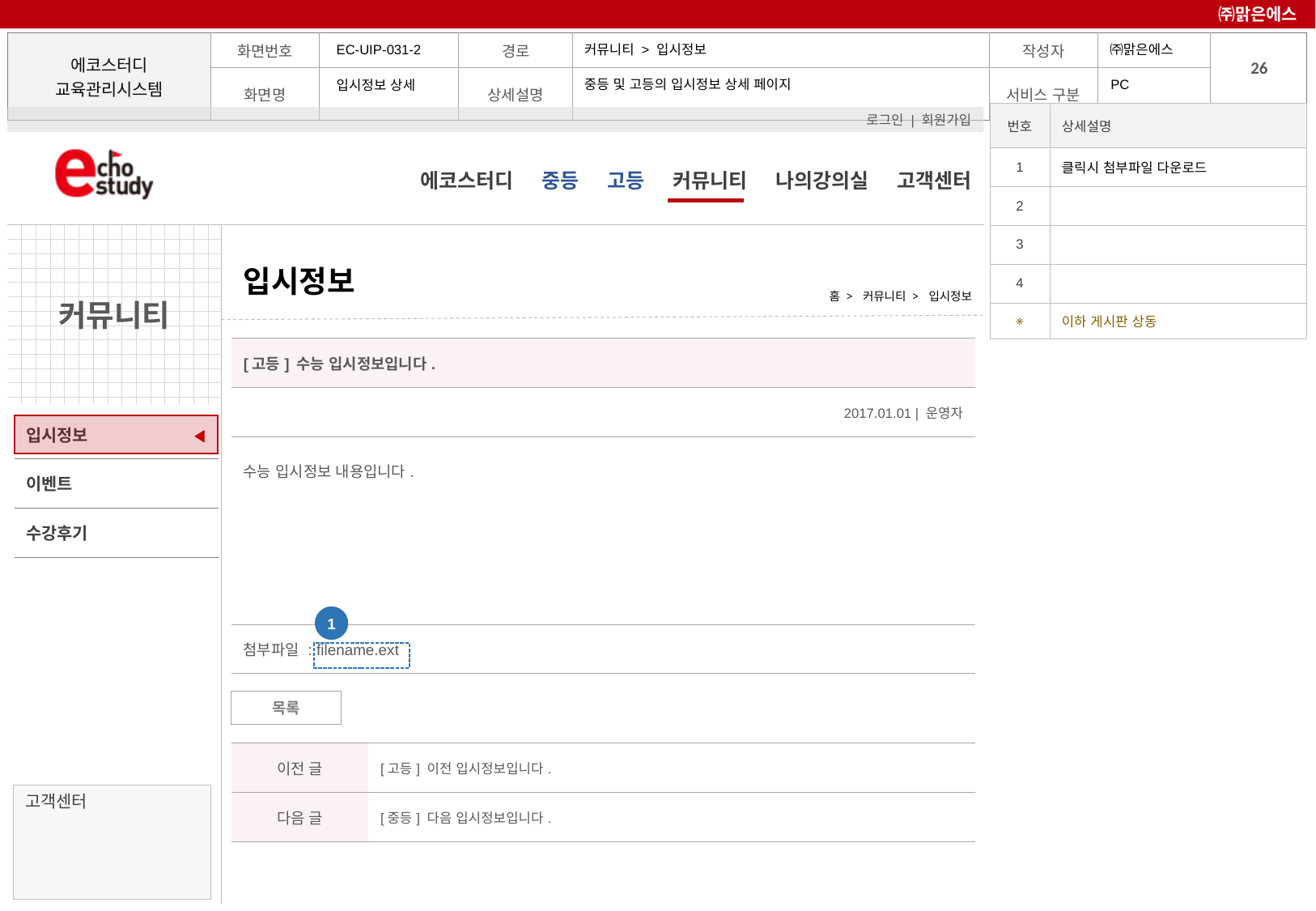

㈜맑은에스
커뮤니티 > 입시정보
EC-UIP-031-2
PC
중등 및 고등의 입시정보 상세 페이지
입시정보 상세
| 번호 | 상세설명 |
| --- | --- |
| 1 | 클릭시 첨부파일 다운로드 |
| 2 |  |
| 3 |  |
| 4 |  |
| ※ | 이하 게시판 상동 |
# 입시정보
홈 > 커뮤니티 > 입시정보
| [고등] 수능 입시정보입니다. |  |
| --- | --- |
|  | 2017.01.01 | 운영자 |
| 수능 입시정보 내용입니다. |  |
| 첨부파일 : filename.ext |  |
◀
1

목록
| 이전 글 | [고등] 이전 입시정보입니다. |
| --- | --- |
| 다음 글 | [중등] 다음 입시정보입니다. |